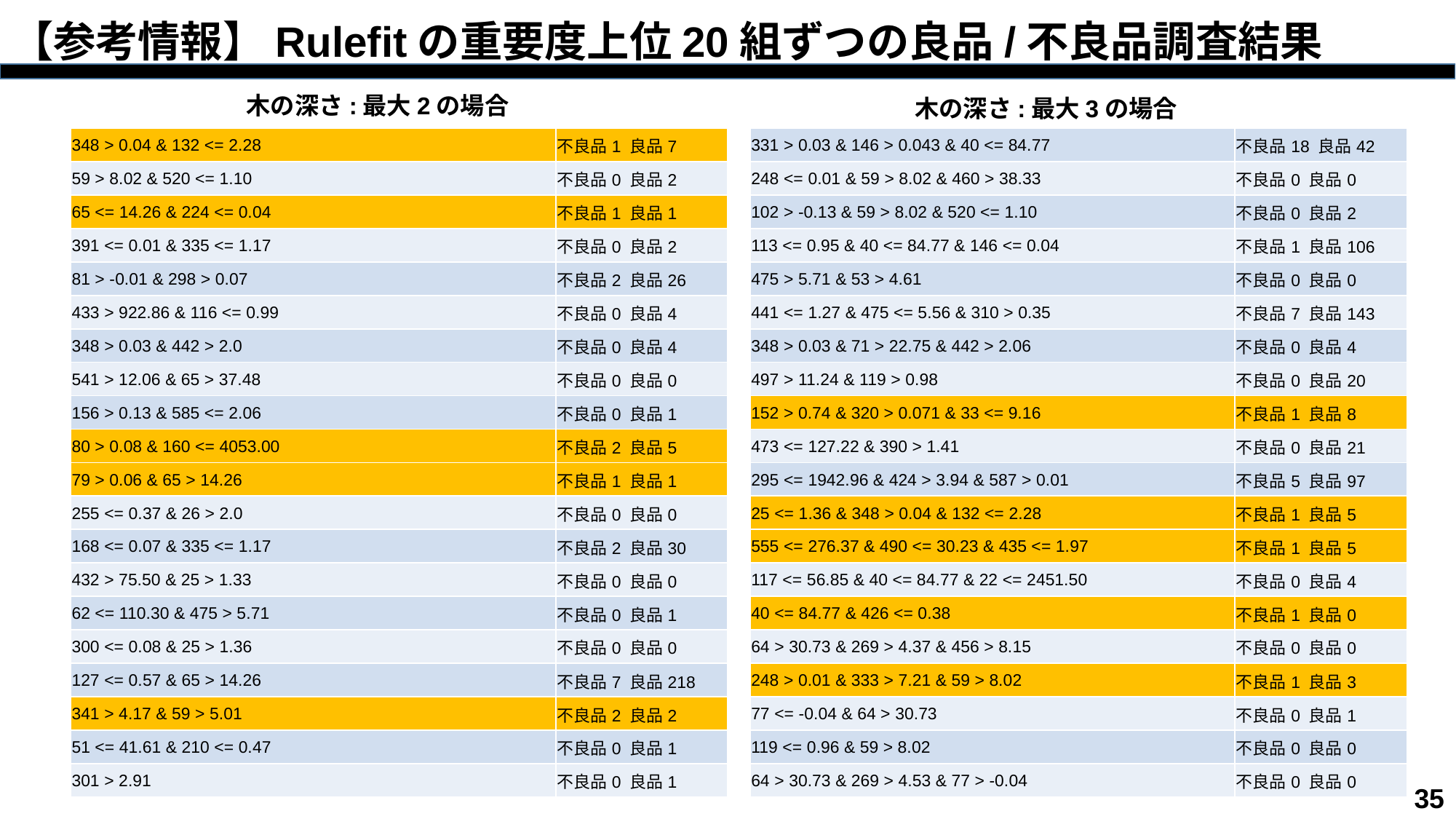

# 【参考情報】Rulefitの重要度上位20組ずつの良品/不良品調査結果
木の深さ:最大2の場合
木の深さ:最大3の場合
| 348 > 0.04 & 132 <= 2.28 | 不良品1 良品7 |
| --- | --- |
| 59 > 8.02 & 520 <= 1.10 | 不良品0 良品2 |
| 65 <= 14.26 & 224 <= 0.04 | 不良品1 良品1 |
| 391 <= 0.01 & 335 <= 1.17 | 不良品0 良品2 |
| 81 > -0.01 & 298 > 0.07 | 不良品2 良品26 |
| 433 > 922.86 & 116 <= 0.99 | 不良品0 良品4 |
| 348 > 0.03 & 442 > 2.0 | 不良品0 良品4 |
| 541 > 12.06 & 65 > 37.48 | 不良品0 良品0 |
| 156 > 0.13 & 585 <= 2.06 | 不良品0 良品1 |
| 80 > 0.08 & 160 <= 4053.00 | 不良品2 良品5 |
| 79 > 0.06 & 65 > 14.26 | 不良品1 良品1 |
| 255 <= 0.37 & 26 > 2.0 | 不良品0 良品0 |
| 168 <= 0.07 & 335 <= 1.17 | 不良品2 良品30 |
| 432 > 75.50 & 25 > 1.33 | 不良品0 良品0 |
| 62 <= 110.30 & 475 > 5.71 | 不良品0 良品1 |
| 300 <= 0.08 & 25 > 1.36 | 不良品0 良品0 |
| 127 <= 0.57 & 65 > 14.26 | 不良品7 良品218 |
| 341 > 4.17 & 59 > 5.01 | 不良品2 良品2 |
| 51 <= 41.61 & 210 <= 0.47 | 不良品0 良品1 |
| 301 > 2.91 | 不良品0 良品1 |
| 331 > 0.03 & 146 > 0.043 & 40 <= 84.77 | 不良品18 良品42 |
| --- | --- |
| 248 <= 0.01 & 59 > 8.02 & 460 > 38.33 | 不良品0 良品0 |
| 102 > -0.13 & 59 > 8.02 & 520 <= 1.10 | 不良品0 良品2 |
| 113 <= 0.95 & 40 <= 84.77 & 146 <= 0.04 | 不良品1 良品106 |
| 475 > 5.71 & 53 > 4.61 | 不良品0 良品0 |
| 441 <= 1.27 & 475 <= 5.56 & 310 > 0.35 | 不良品7 良品143 |
| 348 > 0.03 & 71 > 22.75 & 442 > 2.06 | 不良品0 良品4 |
| 497 > 11.24 & 119 > 0.98 | 不良品0 良品20 |
| 152 > 0.74 & 320 > 0.071 & 33 <= 9.16 | 不良品1 良品8 |
| 473 <= 127.22 & 390 > 1.41 | 不良品0 良品21 |
| 295 <= 1942.96 & 424 > 3.94 & 587 > 0.01 | 不良品5 良品97 |
| 25 <= 1.36 & 348 > 0.04 & 132 <= 2.28 | 不良品1 良品5 |
| 555 <= 276.37 & 490 <= 30.23 & 435 <= 1.97 | 不良品1 良品5 |
| 117 <= 56.85 & 40 <= 84.77 & 22 <= 2451.50 | 不良品0 良品4 |
| 40 <= 84.77 & 426 <= 0.38 | 不良品1 良品0 |
| 64 > 30.73 & 269 > 4.37 & 456 > 8.15 | 不良品0 良品0 |
| 248 > 0.01 & 333 > 7.21 & 59 > 8.02 | 不良品1 良品3 |
| 77 <= -0.04 & 64 > 30.73 | 不良品0 良品1 |
| 119 <= 0.96 & 59 > 8.02 | 不良品0 良品0 |
| 64 > 30.73 & 269 > 4.53 & 77 > -0.04 | 不良品0 良品0 |
35